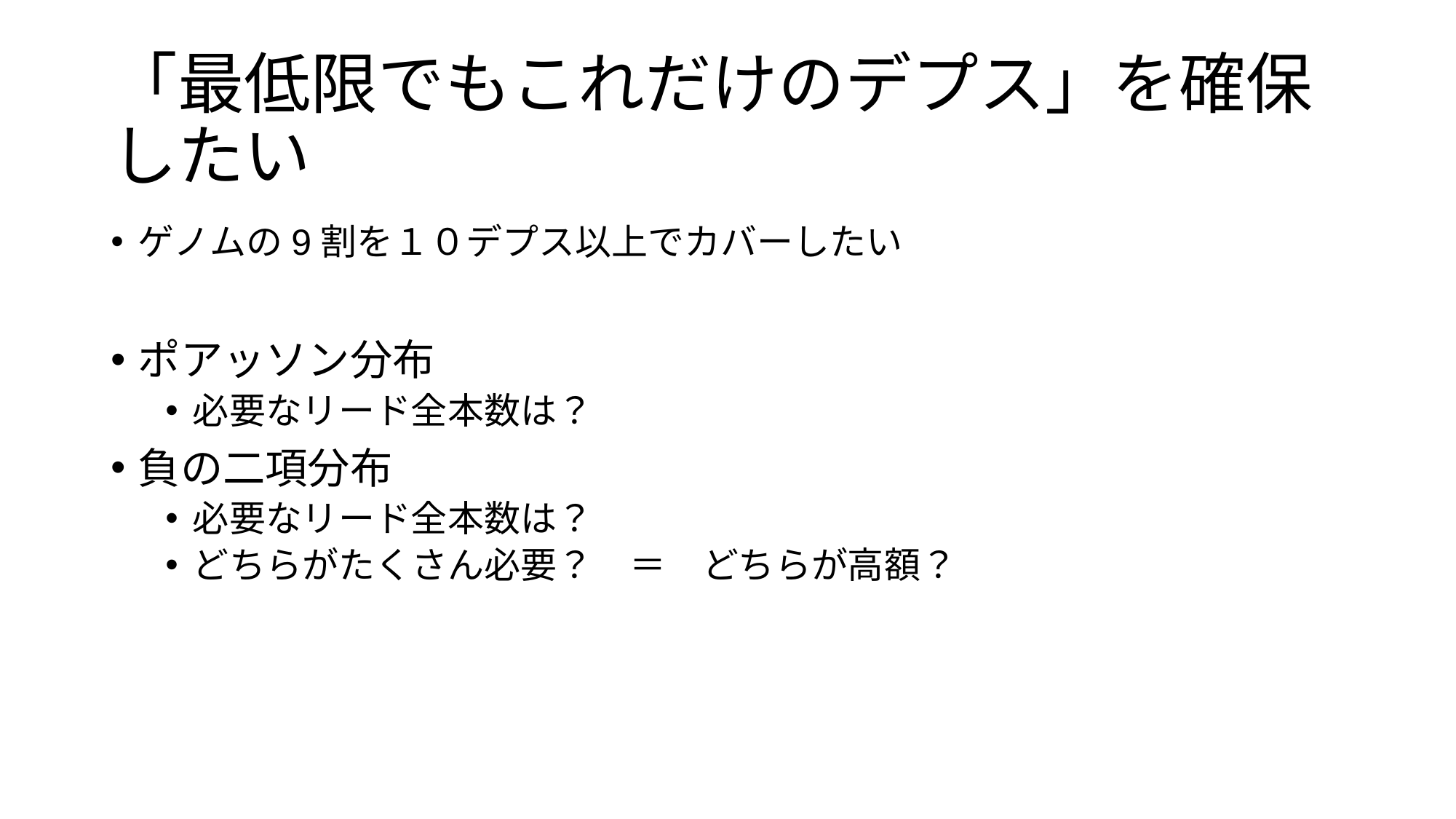

# 「最低限でもこれだけのデプス」を確保したい
ゲノムの9割を１０デプス以上でカバーしたい

ポアッソン分布
必要なリード全本数は？
負の二項分布
必要なリード全本数は？
どちらがたくさん必要？　＝　どちらが高額？